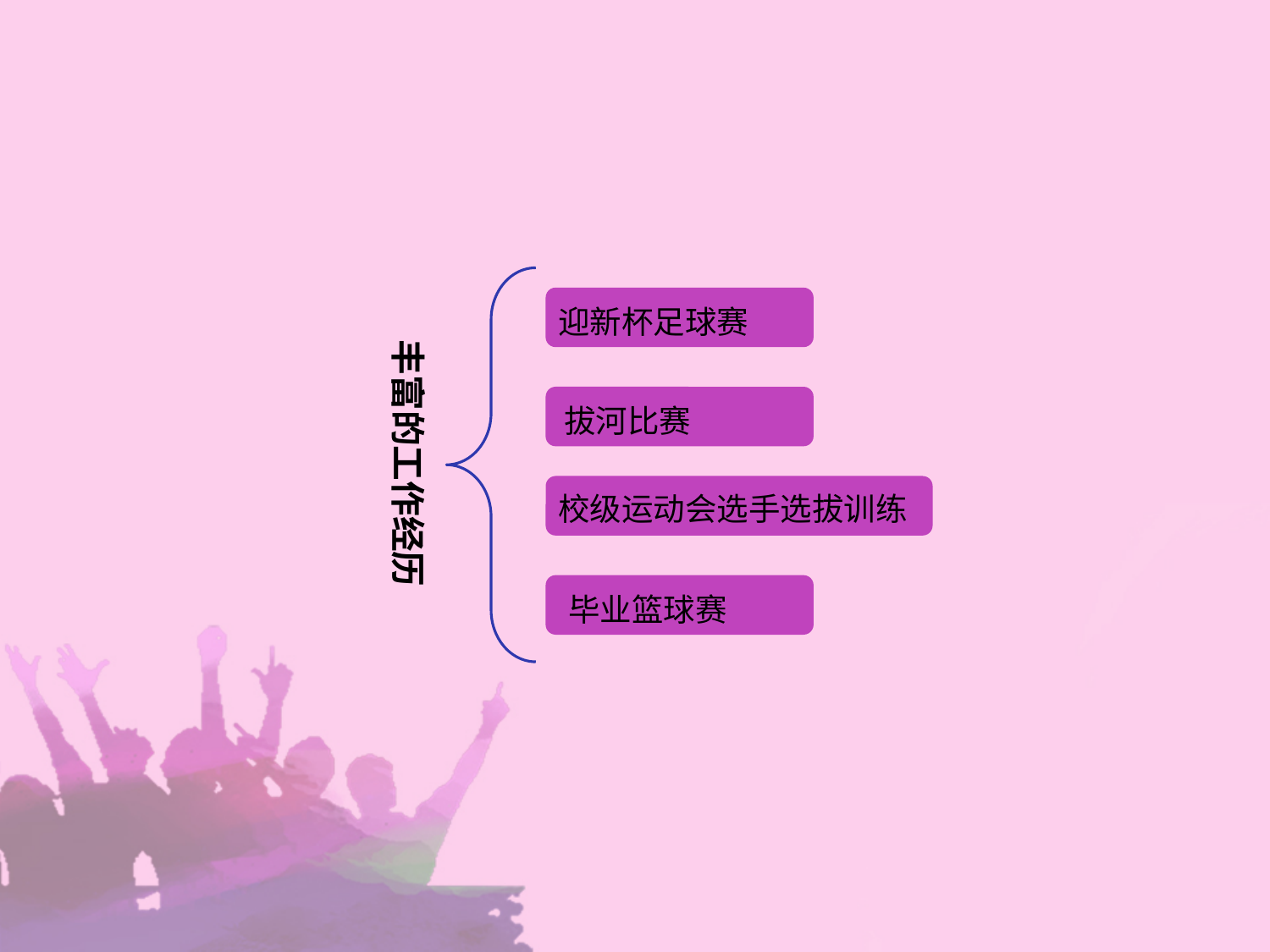

点击添加文本

迎新杯足球赛
丰富的工作经历

拔河比赛
点击添加文本

校级运动会选手选拔训练

毕业篮球赛
点击添加文本
点击添加文本